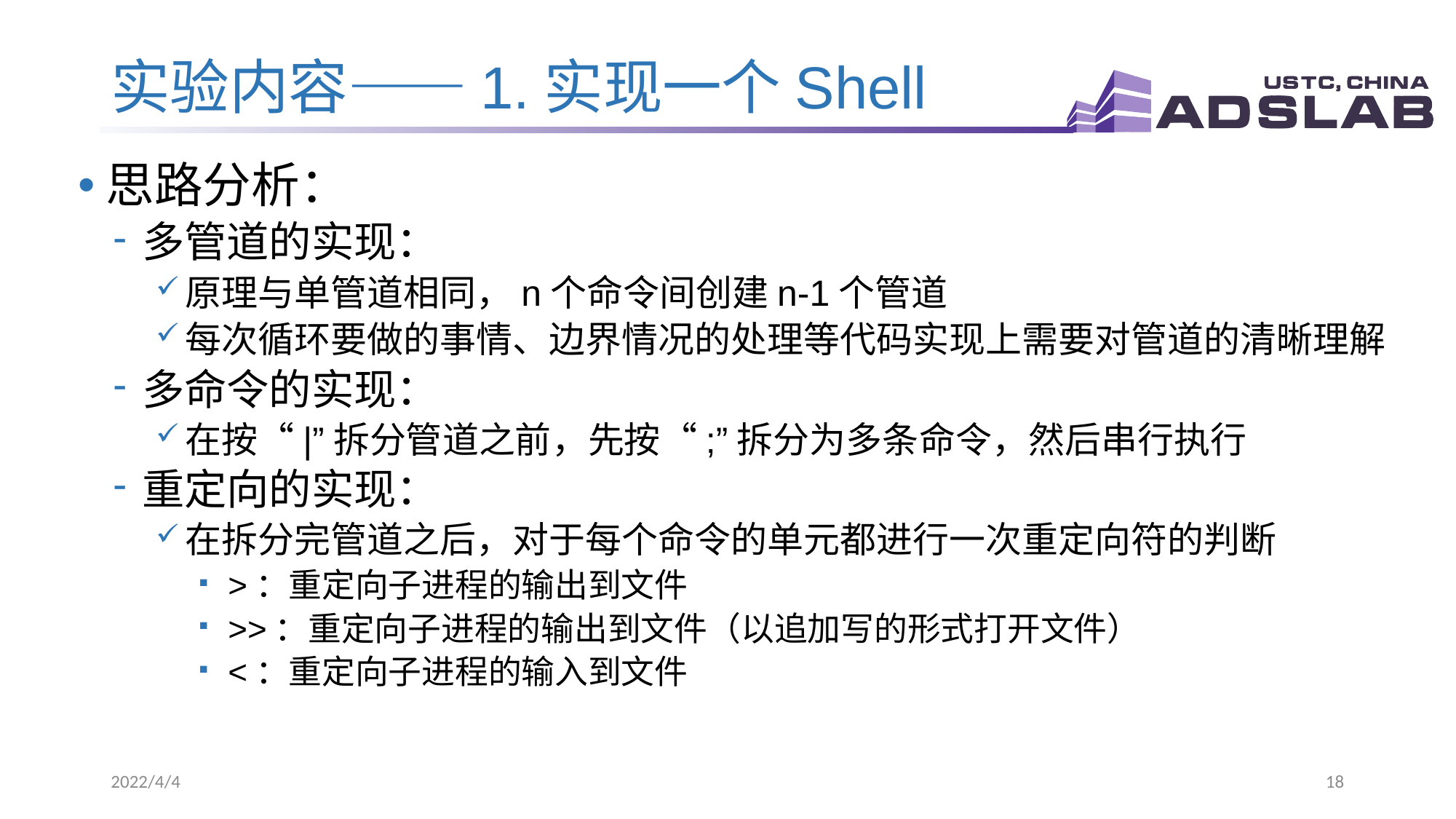

# 实验内容——1.实现一个Shell
思路分析：
多管道的实现：
原理与单管道相同，n个命令间创建n-1个管道
每次循环要做的事情、边界情况的处理等代码实现上需要对管道的清晰理解
多命令的实现：
在按“|”拆分管道之前，先按“;”拆分为多条命令，然后串行执行
重定向的实现：
在拆分完管道之后，对于每个命令的单元都进行一次重定向符的判断
>：重定向子进程的输出到文件
>>：重定向子进程的输出到文件（以追加写的形式打开文件）
<：重定向子进程的输入到文件
2022/4/4
18